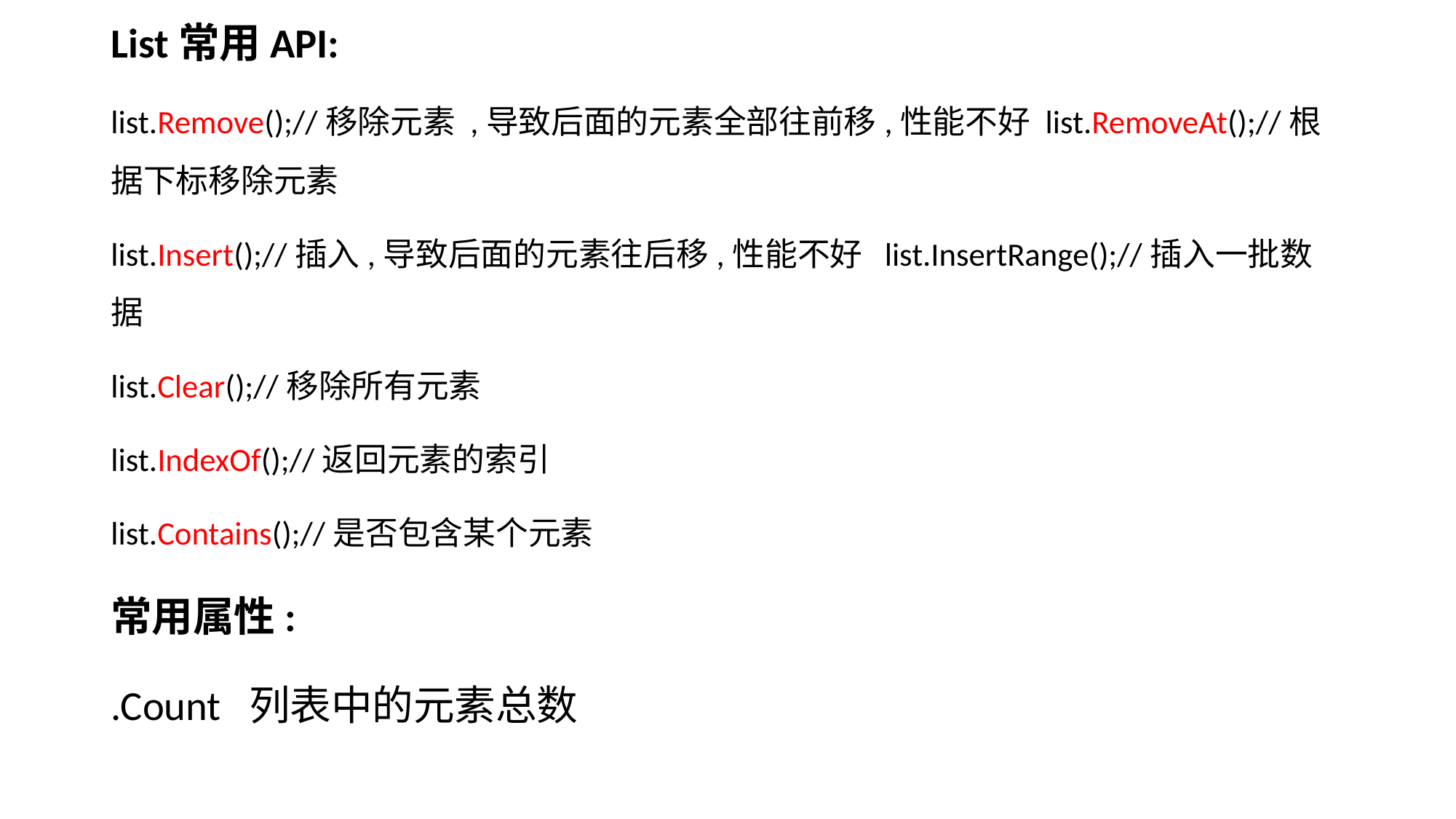

List常用API:
list.Remove();//移除元素 ,导致后面的元素全部往前移,性能不好 list.RemoveAt();//根据下标移除元素
list.Insert();//插入,导致后面的元素往后移,性能不好  list.InsertRange();//插入一批数据
list.Clear();//移除所有元素
list.IndexOf();//返回元素的索引
list.Contains();//是否包含某个元素
常用属性:
.Count  列表中的元素总数